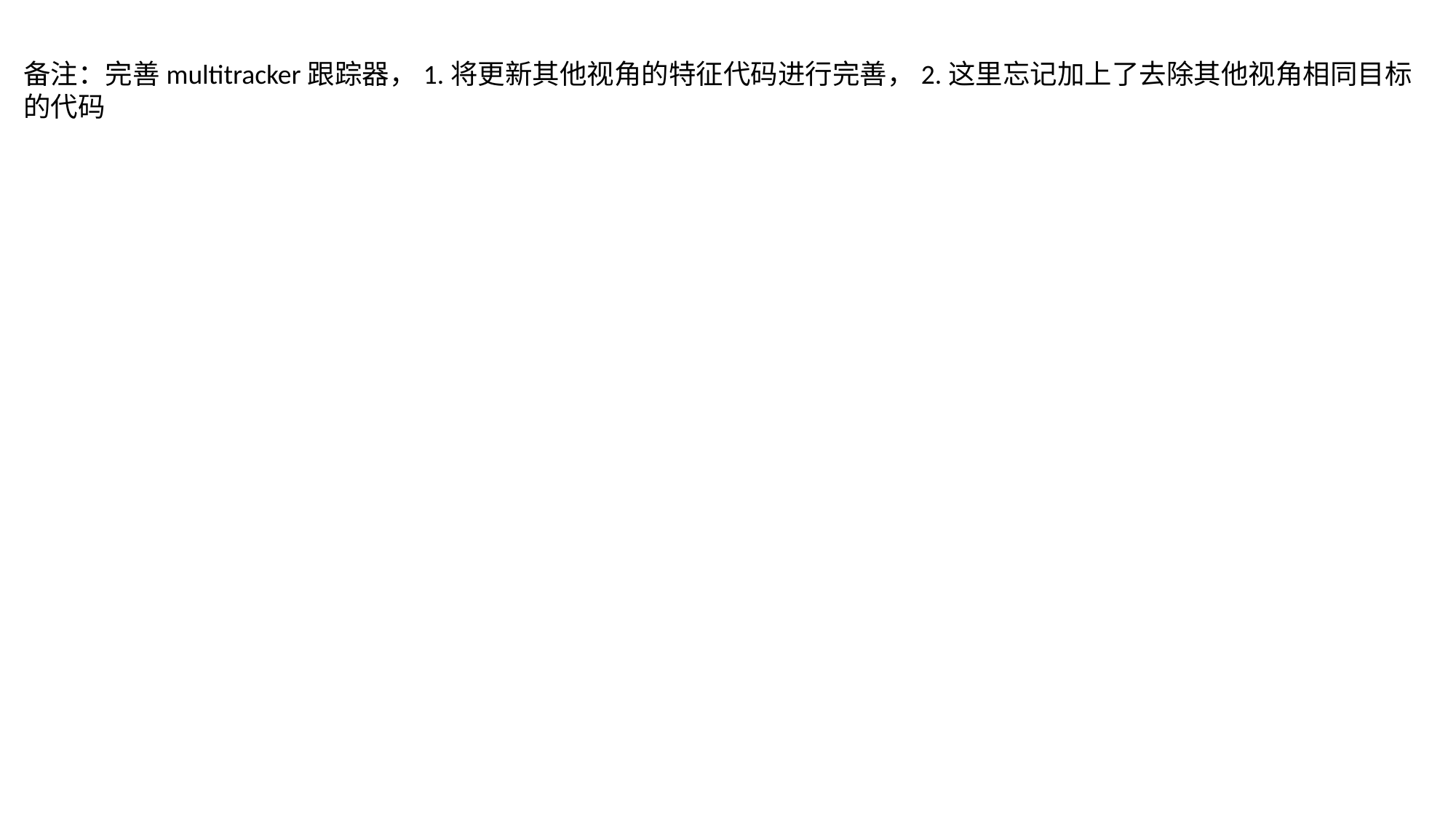

备注：完善multitracker跟踪器，1.将更新其他视角的特征代码进行完善，2.这里忘记加上了去除其他视角相同目标的代码